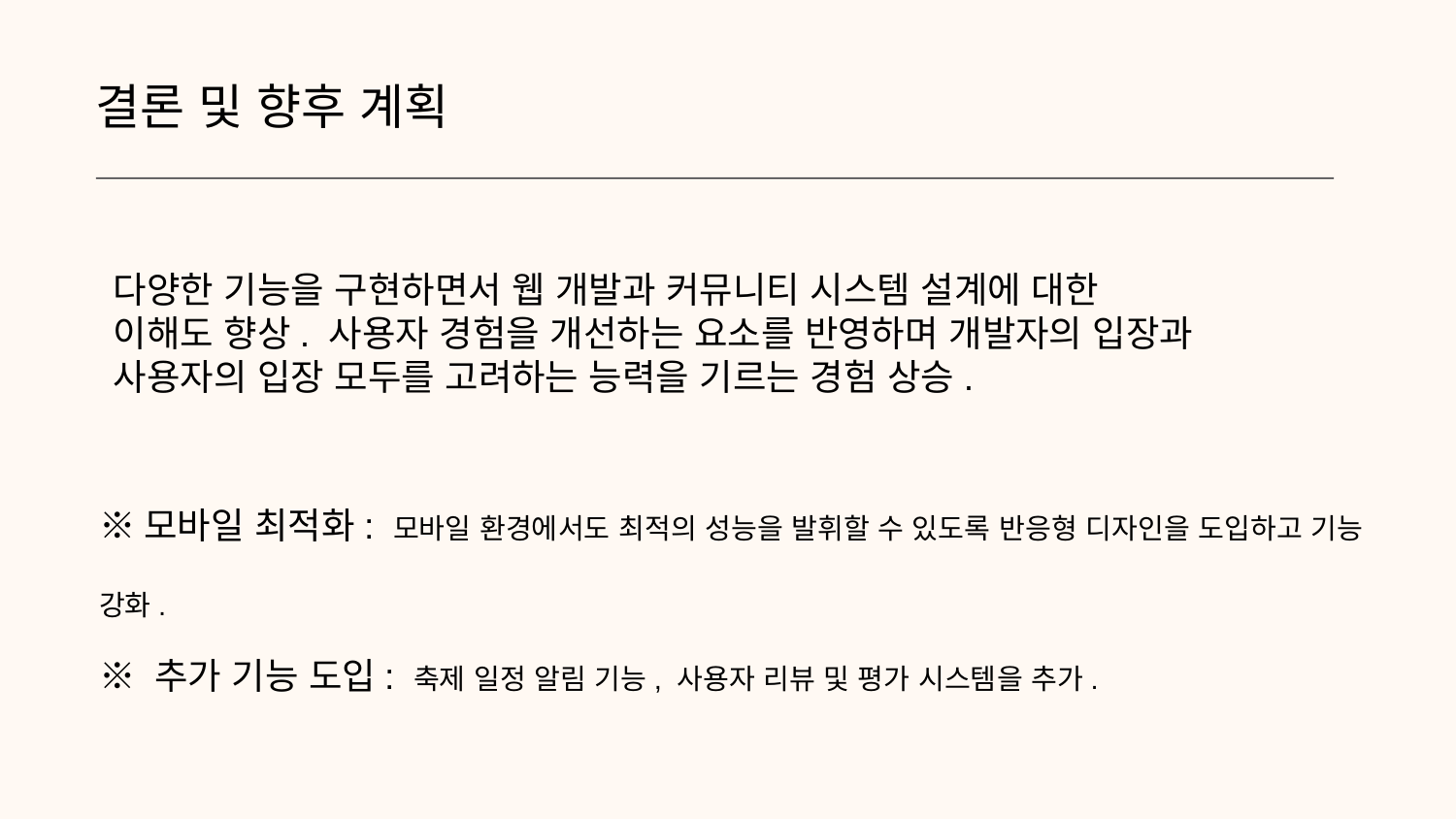

결론 및 향후 계획

다양한 기능을 구현하면서 웹 개발과 커뮤니티 시스템 설계에 대한
이해도 향상. 사용자 경험을 개선하는 요소를 반영하며 개발자의 입장과 사용자의 입장 모두를 고려하는 능력을 기르는 경험 상승.
※모바일 최적화: 모바일 환경에서도 최적의 성능을 발휘할 수 있도록 반응형 디자인을 도입하고 기능 강화.
※ 추가 기능 도입: 축제 일정 알림 기능, 사용자 리뷰 및 평가 시스템을 추가.